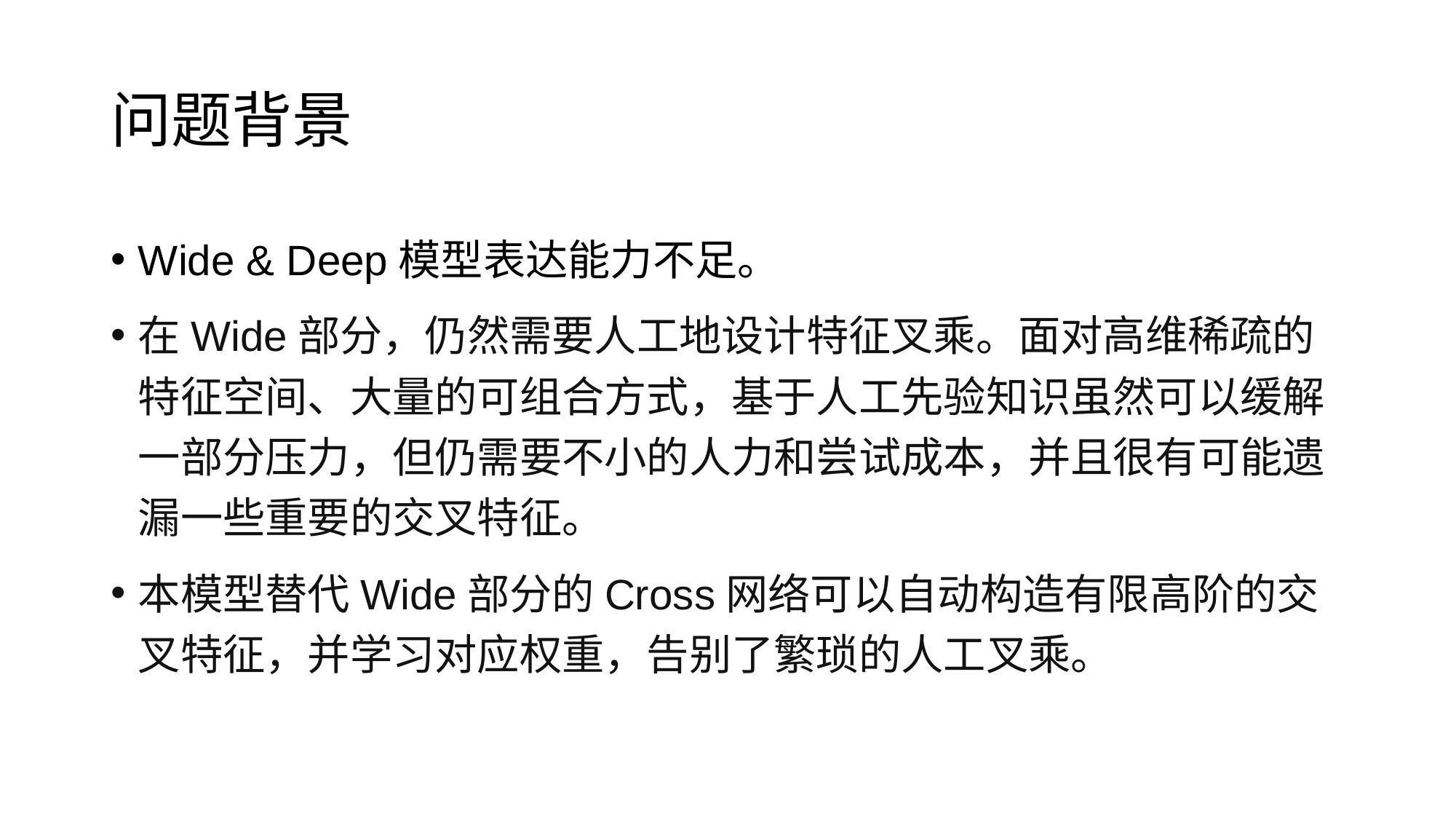

# 问题背景
Wide & Deep模型表达能力不足。
在Wide部分，仍然需要人工地设计特征叉乘。面对高维稀疏的特征空间、大量的可组合方式，基于人工先验知识虽然可以缓解一部分压力，但仍需要不小的人力和尝试成本，并且很有可能遗漏一些重要的交叉特征。
本模型替代Wide部分的Cross网络可以自动构造有限高阶的交叉特征，并学习对应权重，告别了繁琐的人工叉乘。